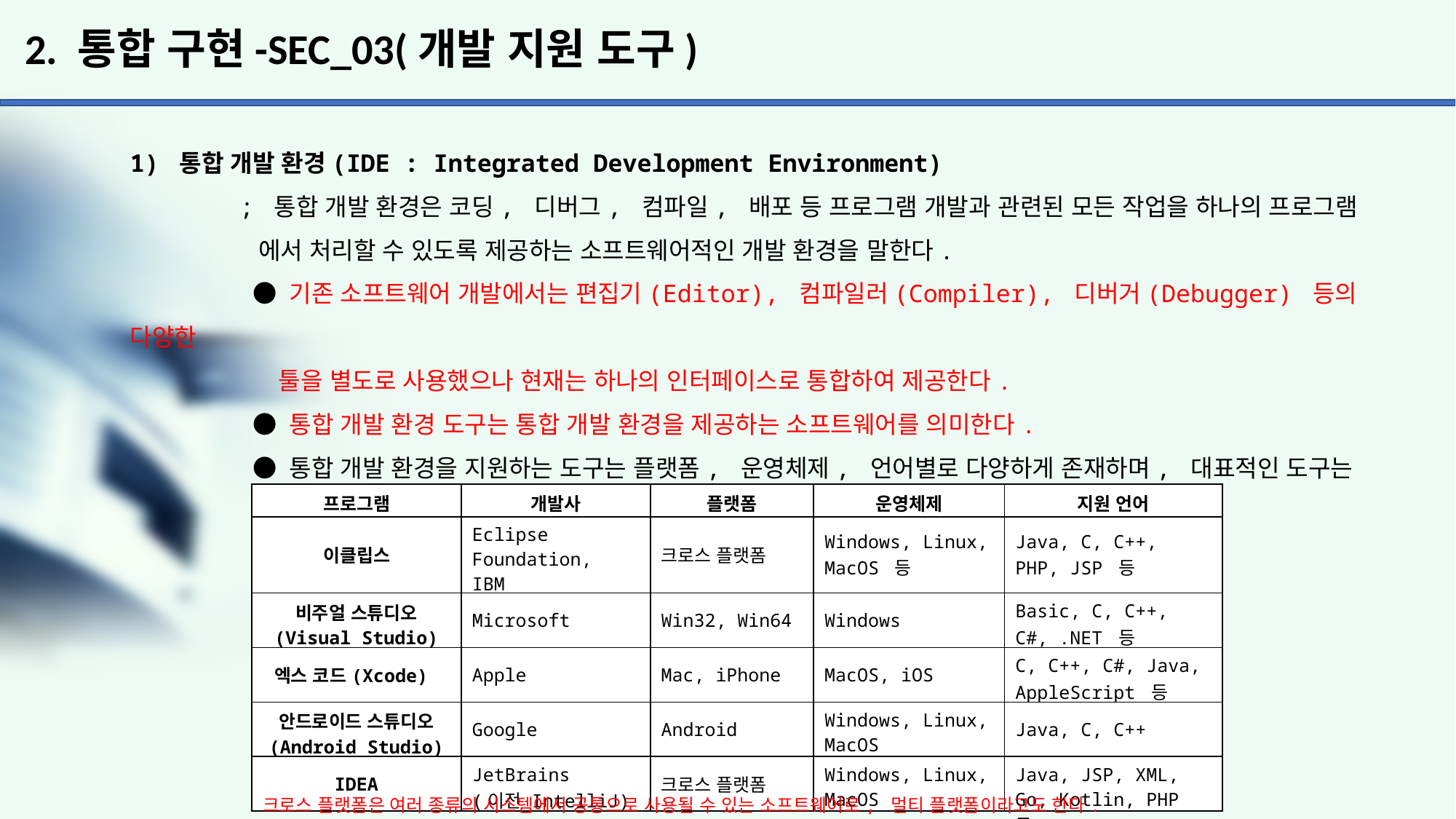

# 2. 통합 구현-SEC_03(개발 지원 도구)
1) 통합 개발 환경(IDE : Integrated Development Environment)
	; 통합 개발 환경은 코딩, 디버그, 컴파일, 배포 등 프로그램 개발과 관련된 모든 작업을 하나의 프로그램
	  에서 처리할 수 있도록 제공하는 소프트웨어적인 개발 환경을 말한다.
	  ● 기존 소프트웨어 개발에서는 편집기(Editor), 컴파일러(Compiler), 디버거(Debugger) 등의 다양한
	     툴을 별도로 사용했으나 현재는 하나의 인터페이스로 통합하여 제공한다.
	  ● 통합 개발 환경 도구는 통합 개발 환경을 제공하는 소프트웨어를 의미한다.
	  ● 통합 개발 환경을 지원하는 도구는 플랫폼, 운영체제, 언어별로 다양하게 존재하며, 대표적인 도구는
	     다음과 같다.
| 프로그램 | 개발사 | 플랫폼 | 운영체제 | 지원 언어 |
| --- | --- | --- | --- | --- |
| 이클립스 | Eclipse Foundation, IBM | 크로스 플랫폼 | Windows, Linux, MacOS 등 | Java, C, C++, PHP, JSP 등 |
| 비주얼 스튜디오 (Visual Studio) | Microsoft | Win32, Win64 | Windows | Basic, C, C++, C#, .NET 등 |
| 엑스 코드(Xcode) | Apple | Mac, iPhone | MacOS, iOS | C, C++, C#, Java, AppleScript 등 |
| 안드로이드 스튜디오 (Android Studio) | Google | Android | Windows, Linux, MacOS | Java, C, C++ |
| IDEA | JetBrains (이전 IntelliJ) | 크로스 플랫폼 | Windows, Linux, MacOS | Java, JSP, XML, Go, Kotlin, PHP 등 |
크로스 플랫폼은 여러 종류의 시스템에서 공통으로 사용될 수 있는 소프트웨어로, 멀티 플랫폼이라고도 한다.